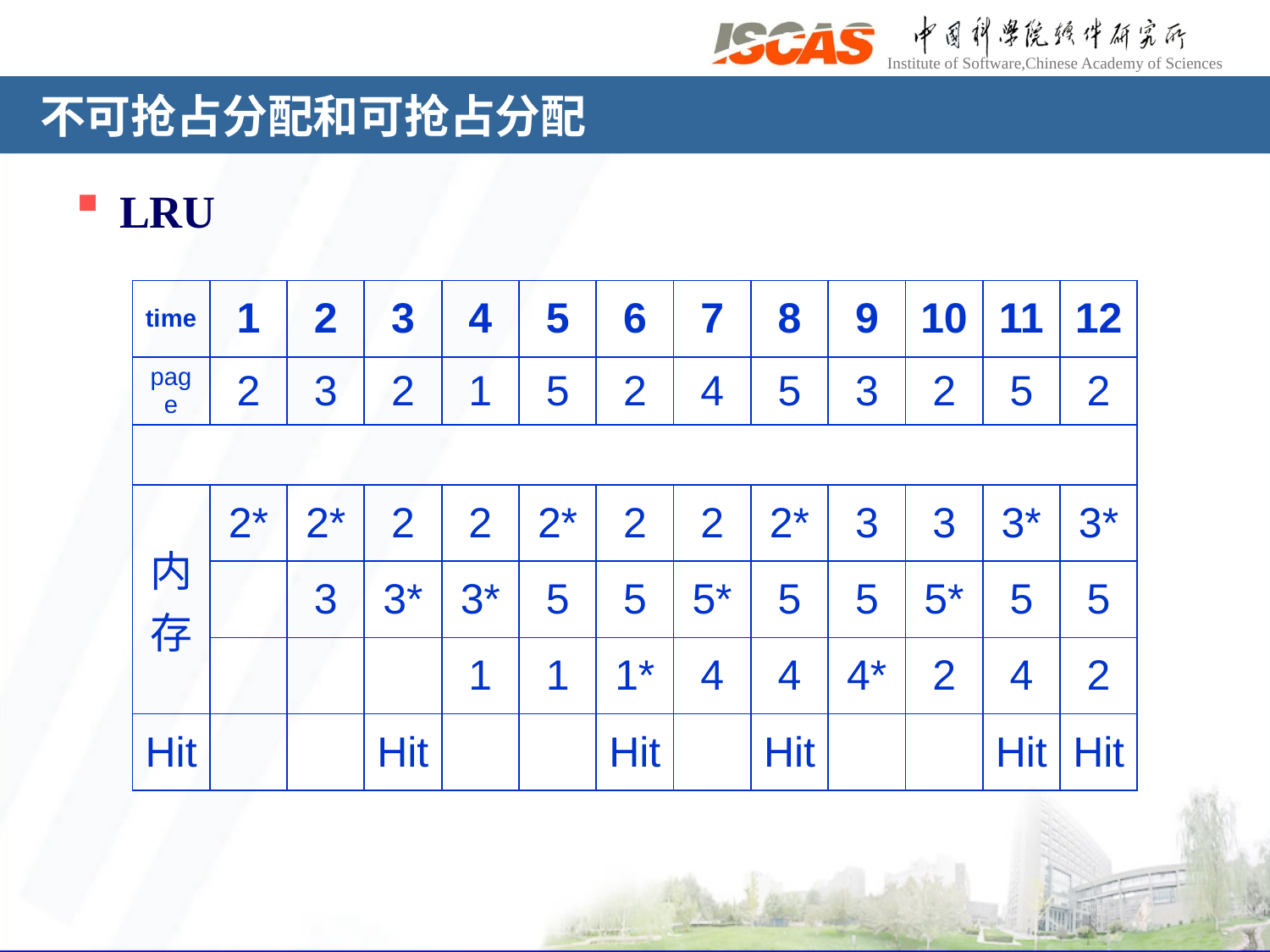

# 不可抢占分配和可抢占分配
LRU
| time | 1 | 2 | 3 | 4 | 5 | 6 | 7 | 8 | 9 | 10 | 11 | 12 |
| --- | --- | --- | --- | --- | --- | --- | --- | --- | --- | --- | --- | --- |
| page | 2 | 3 | 2 | 1 | 5 | 2 | 4 | 5 | 3 | 2 | 5 | 2 |
|  |  |  |  |  |  |  |  |  |  |  |  |  |
| 内存 | 2\* | 2\* | 2 | 2 | 2\* | 2 | 2 | 2\* | 3 | 3 | 3\* | 3\* |
|  |  | 3 | 3\* | 3\* | 5 | 5 | 5\* | 5 | 5 | 5\* | 5 | 5 |
|  |  |  |  | 1 | 1 | 1\* | 4 | 4 | 4\* | 2 | 4 | 2 |
| Hit |  |  | Hit |  |  | Hit |  | Hit |  |  | Hit | Hit |